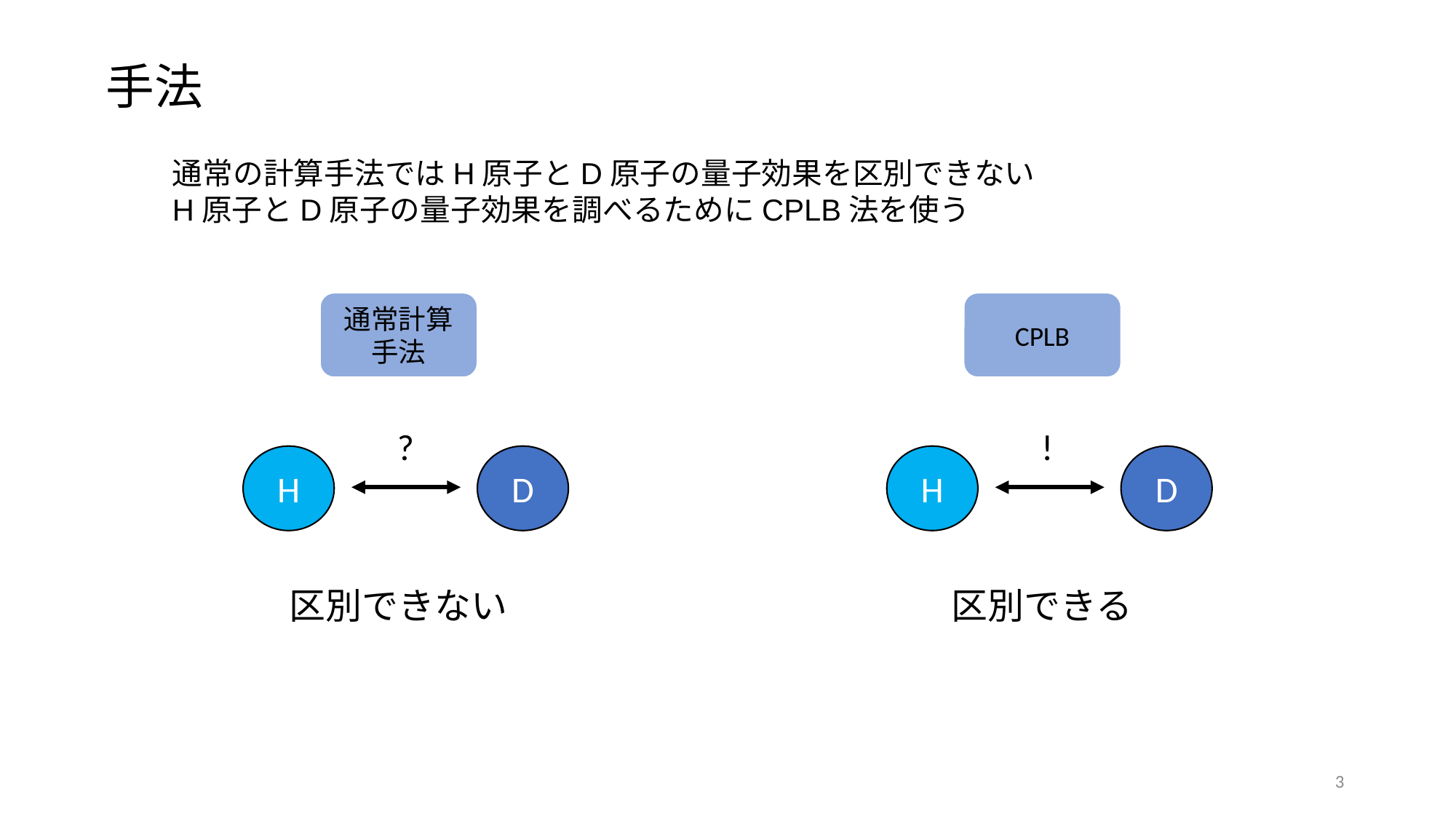

手法
通常の計算手法ではH原子とD原子の量子効果を区別できない
H原子とD原子の量子効果を調べるためにCPLB法を使う
通常計算手法
CPLB
?
!
H
D
H
D
区別できない
区別できる
3